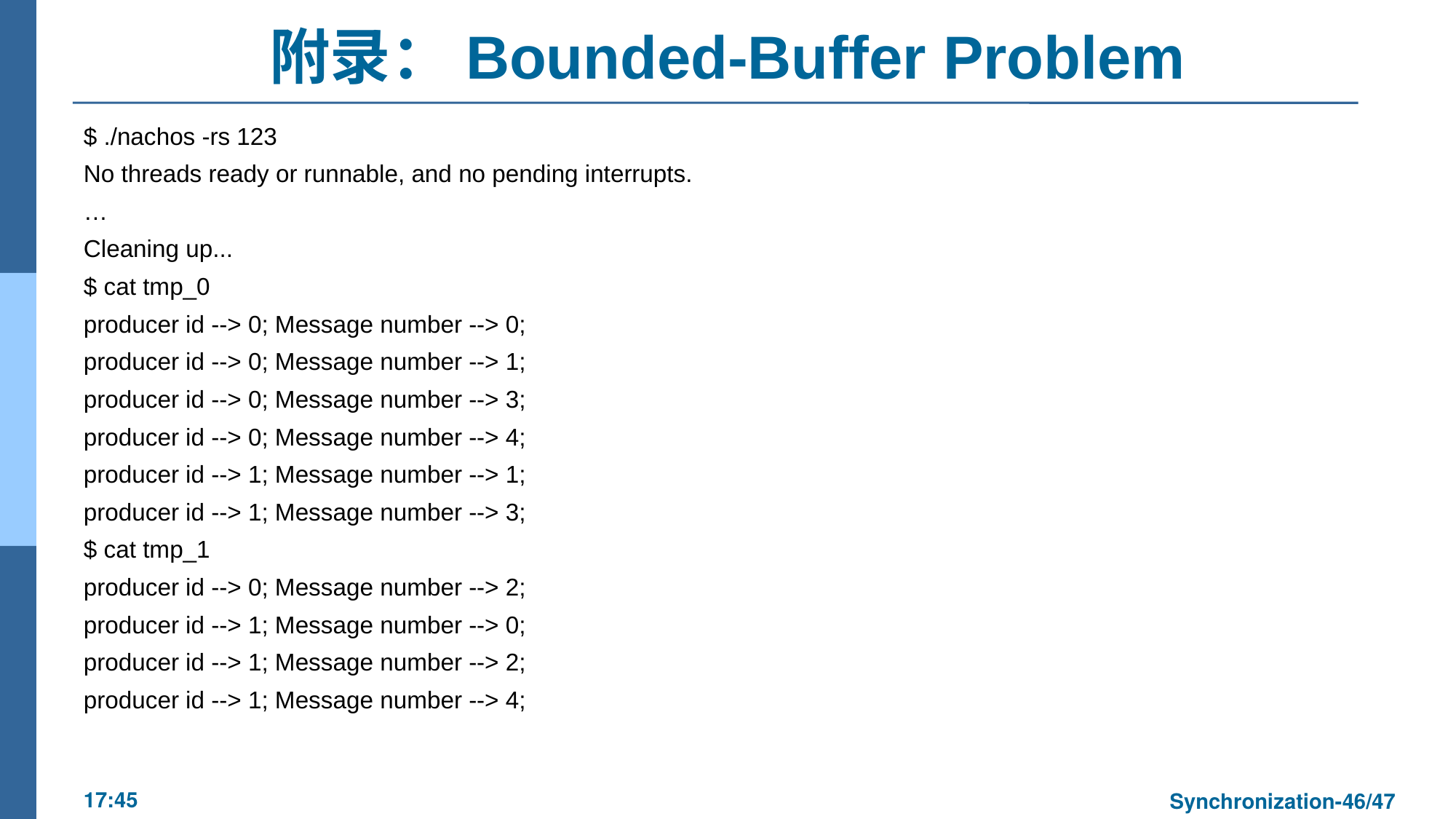

# 附录：Bounded-Buffer Problem
$ ./nachos -rs 123
No threads ready or runnable, and no pending interrupts.
…
Cleaning up...
$ cat tmp_0
producer id --> 0; Message number --> 0;
producer id --> 0; Message number --> 1;
producer id --> 0; Message number --> 3;
producer id --> 0; Message number --> 4;
producer id --> 1; Message number --> 1;
producer id --> 1; Message number --> 3;
$ cat tmp_1
producer id --> 0; Message number --> 2;
producer id --> 1; Message number --> 0;
producer id --> 1; Message number --> 2;
producer id --> 1; Message number --> 4;